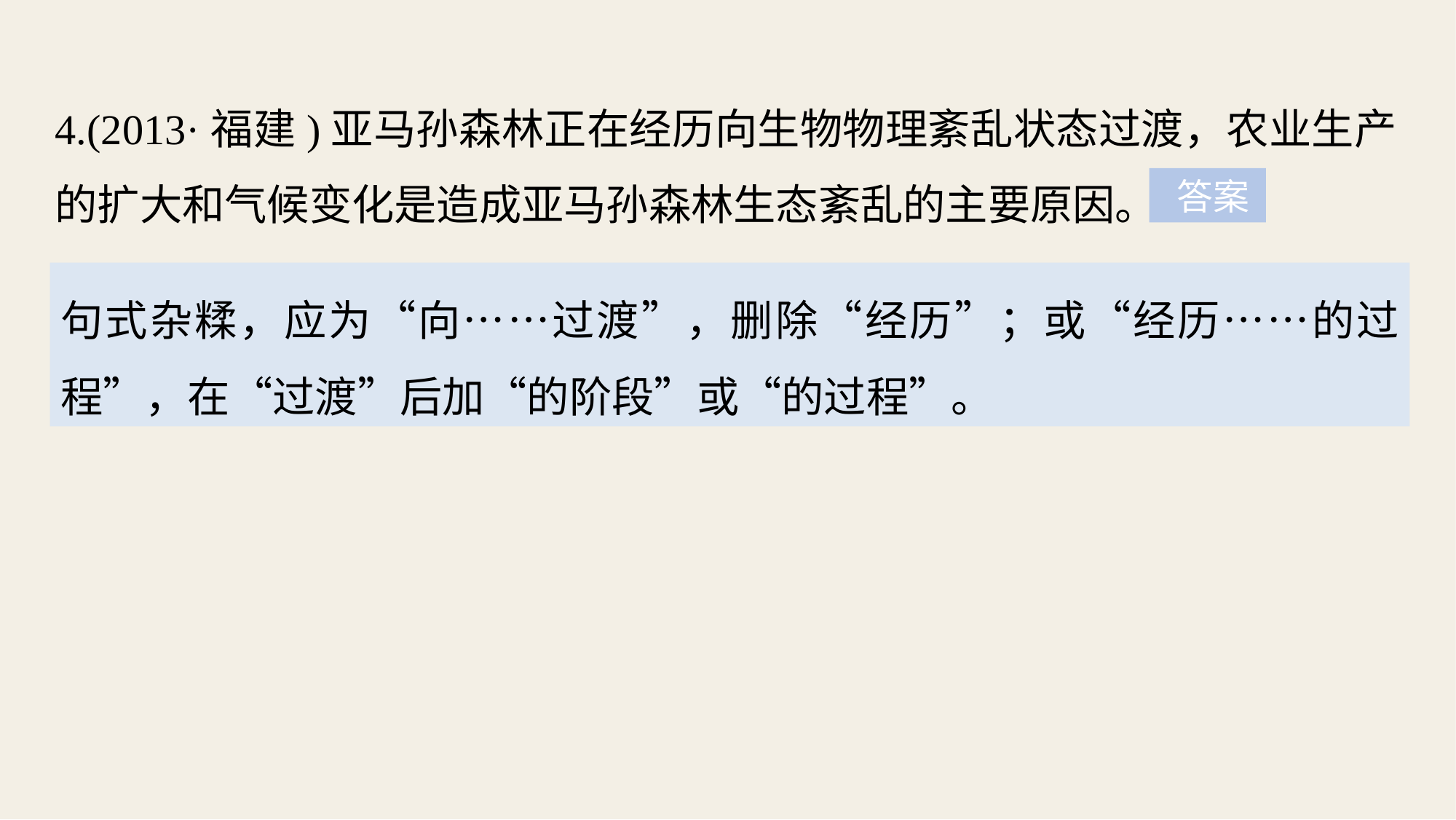

4.(2013·福建)亚马孙森林正在经历向生物物理紊乱状态过渡，农业生产的扩大和气候变化是造成亚马孙森林生态紊乱的主要原因。
 答案
句式杂糅，应为“向……过渡”，删除“经历”；或“经历……的过程”，在“过渡”后加“的阶段”或“的过程”。